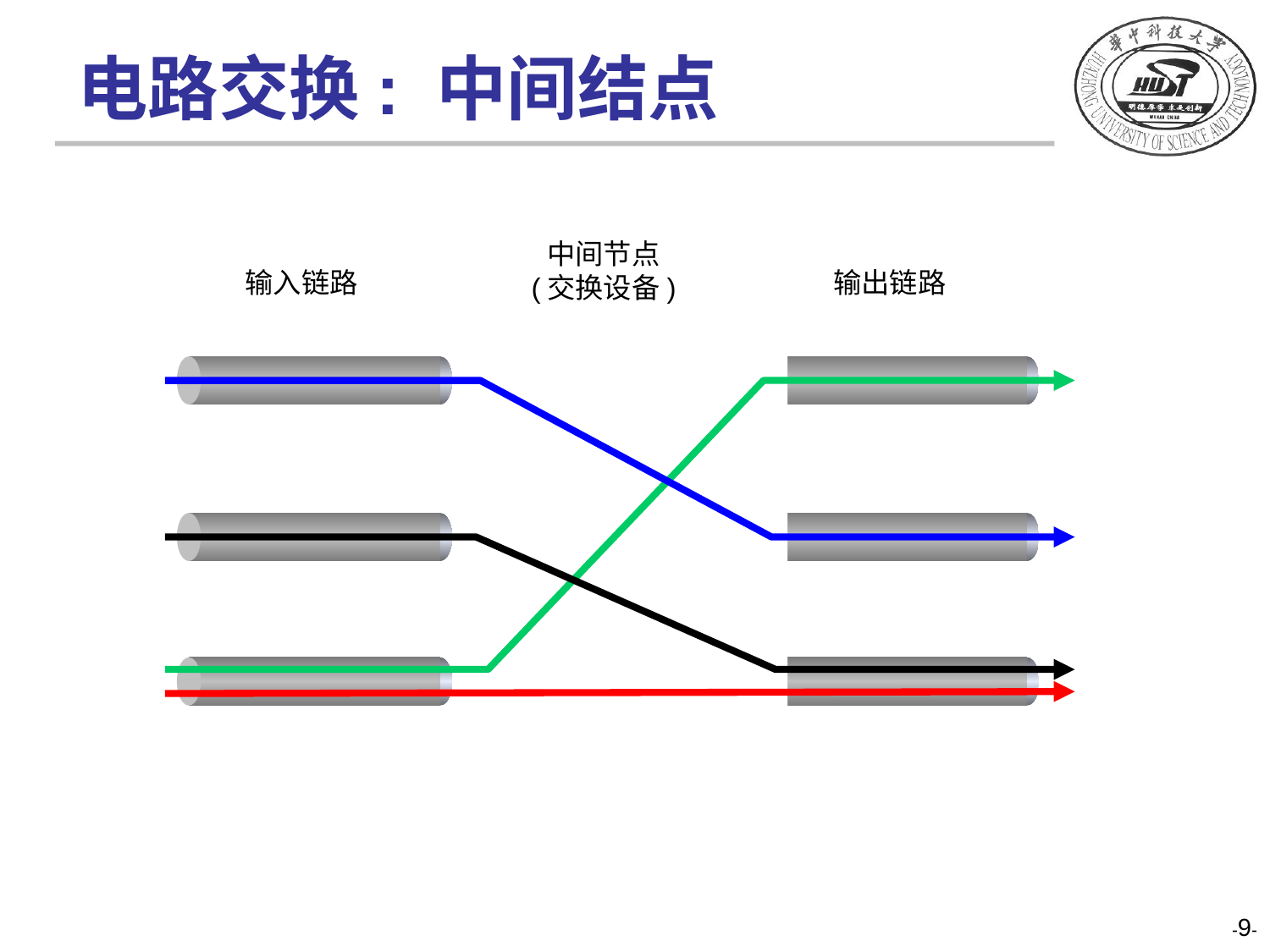

# 电路交换: 中间结点
中间节点
(交换设备)
输入链路
输出链路

-9-